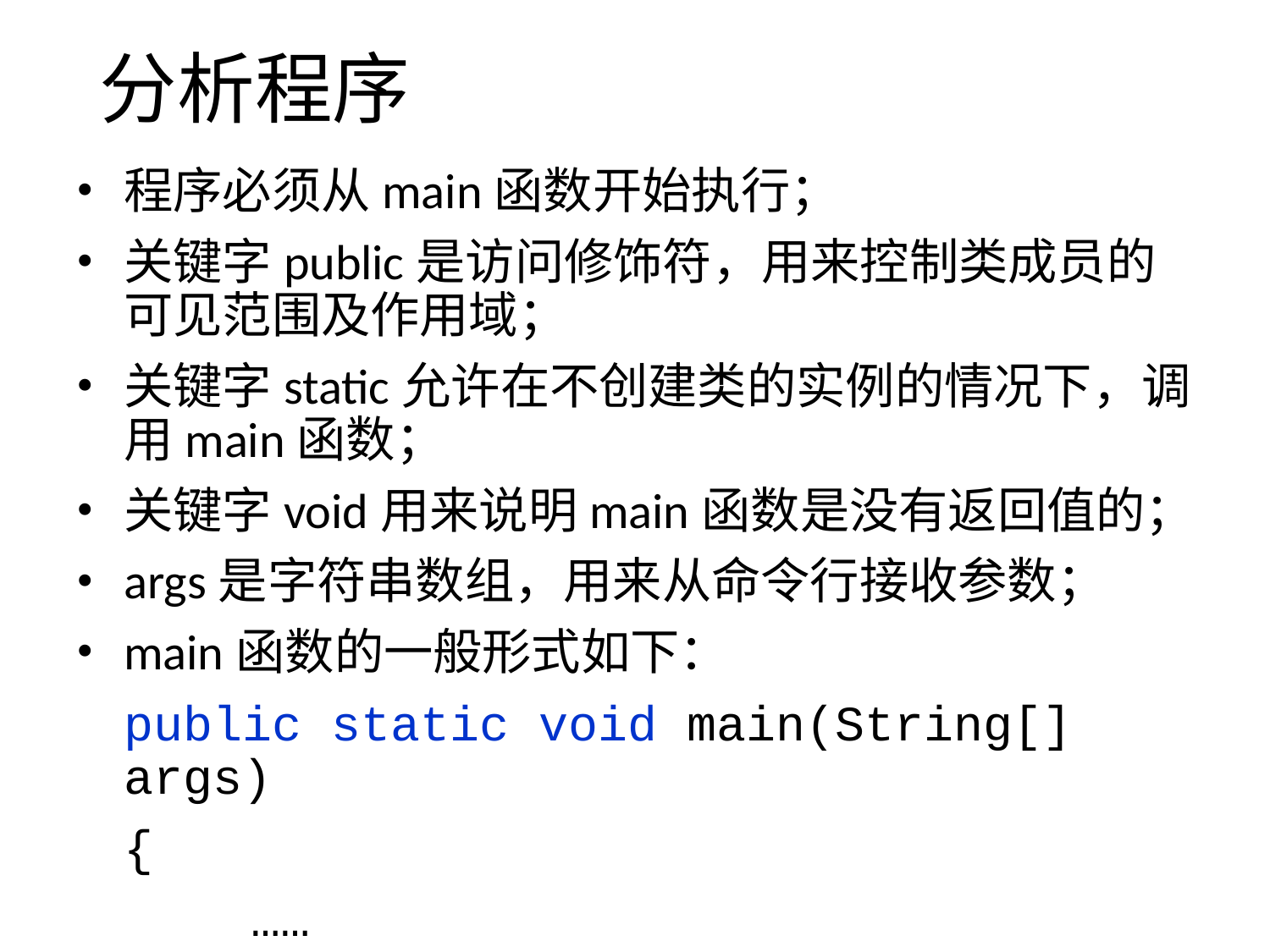

分析程序
程序必须从main函数开始执行；
关键字public是访问修饰符，用来控制类成员的可见范围及作用域；
关键字static允许在不创建类的实例的情况下，调用main函数；
关键字void用来说明main函数是没有返回值的；
args是字符串数组，用来从命令行接收参数；
main函数的一般形式如下：
	public static void main(String[] args)
	{
		……
	}